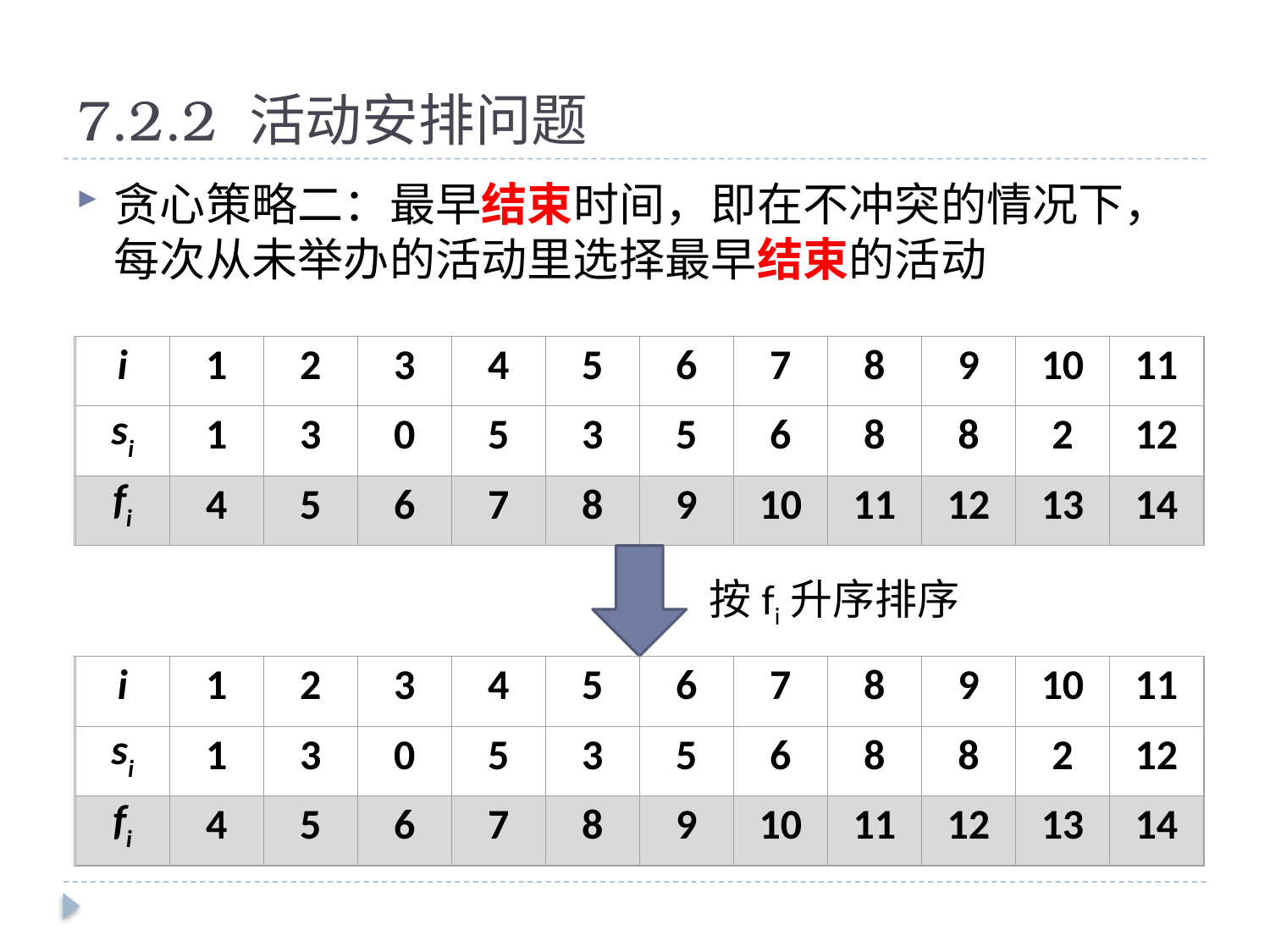

# 7.2.2 活动安排问题
贪心策略二：最早结束时间，即在不冲突的情况下，每次从未举办的活动里选择最早结束的活动

i

1

2

3

4

5

6

7

8

9

10

11

si

1

3

0

5

3

5

6

8

8

2

12

fi

4

5

6

7

8

9

10

11

12

13

14

按fi升序排序
i

1

2

3

4

5

6

7

8

9

10

11

si

1

3

0

5

3

5

6

8

8

2

12

fi

4

5

6

7

8

9

10

11

12

13

14